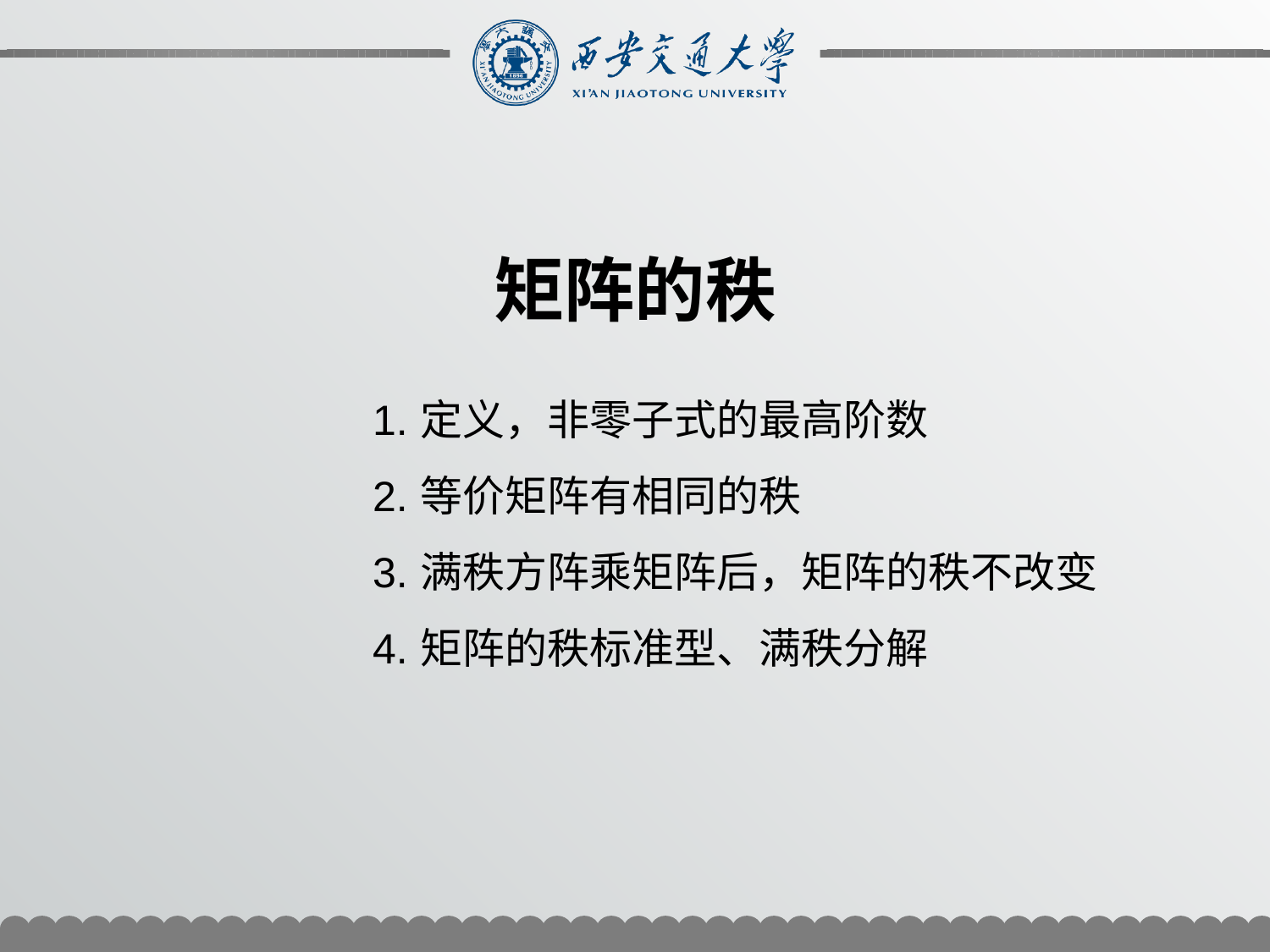

矩阵的秩
定义，非零子式的最高阶数
等价矩阵有相同的秩
满秩方阵乘矩阵后，矩阵的秩不改变
矩阵的秩标准型、满秩分解